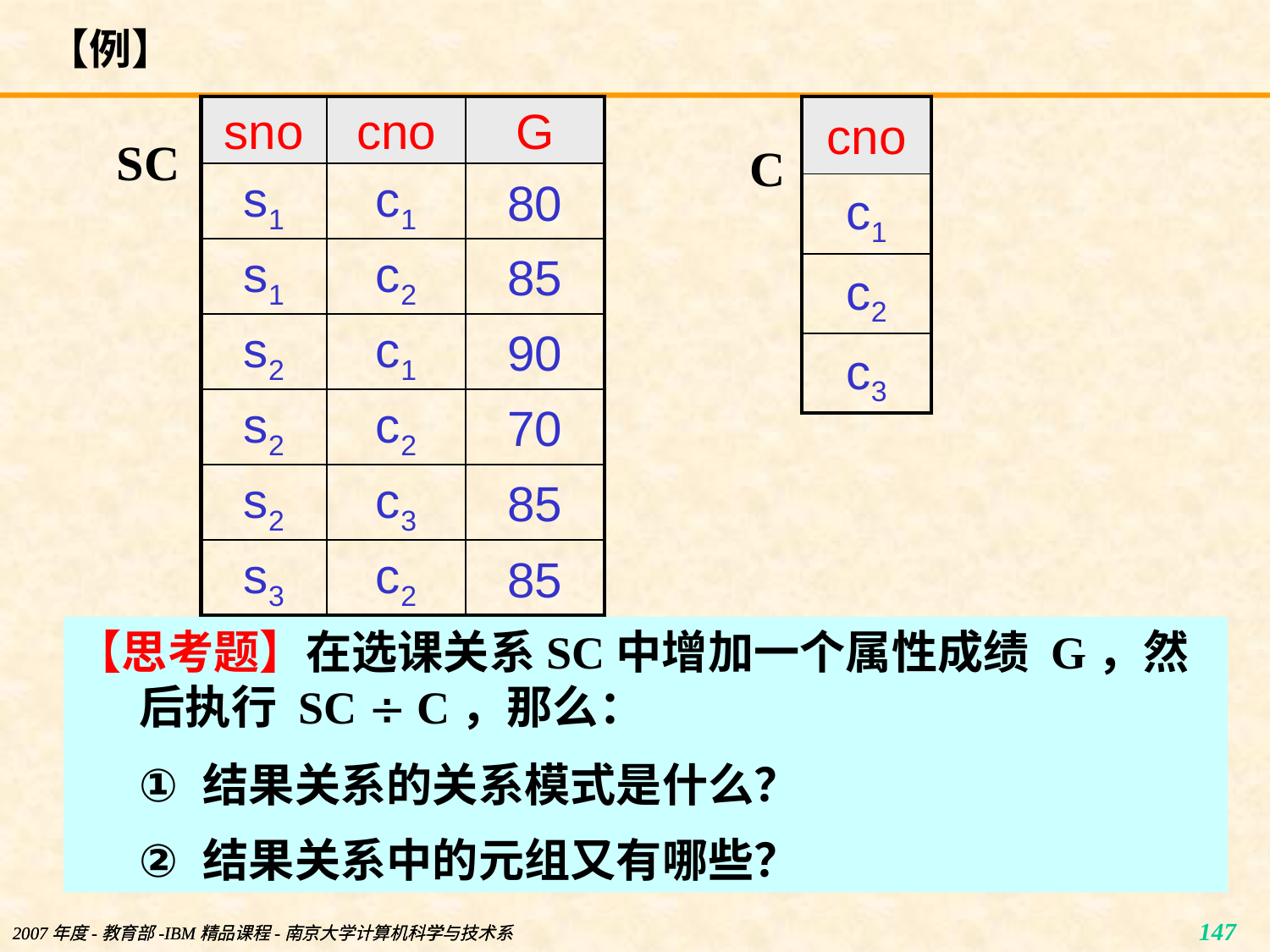

# 【例】
| sno | cno | G |
| --- | --- | --- |
| s1 | c1 | 80 |
| s1 | c2 | 85 |
| s2 | c1 | 90 |
| s2 | c2 | 70 |
| s2 | c3 | 85 |
| s3 | c2 | 85 |
| cno |
| --- |
| c1 |
| c2 |
| c3 |
SC
C
【思考题】在选课关系SC中增加一个属性成绩 G，然后执行 SC ÷ C，那么：
结果关系的关系模式是什么？
结果关系中的元组又有哪些？
147
2007年度-教育部-IBM精品课程-南京大学计算机科学与技术系
2007年度-教育部-IBM精品课程-南京大学计算机科学与技术系